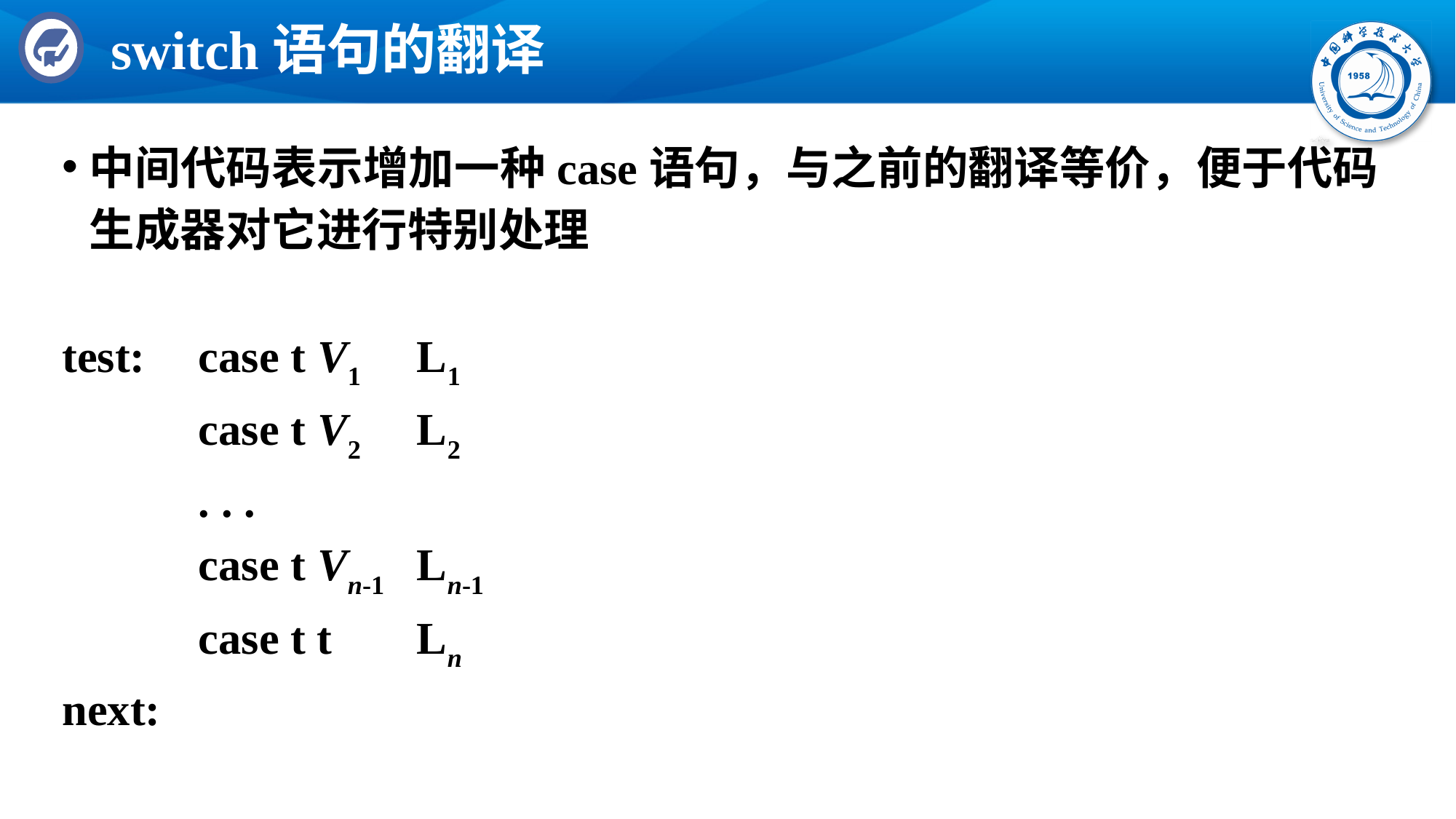

# switch语句的翻译
中间代码表示增加一种case语句，与之前的翻译等价，便于代码生成器对它进行特别处理

test:	case t V1 	L1
		case t V2 	L2
		. . .
		case t Vn-1 	Ln-1
		case t t 	Ln
next: